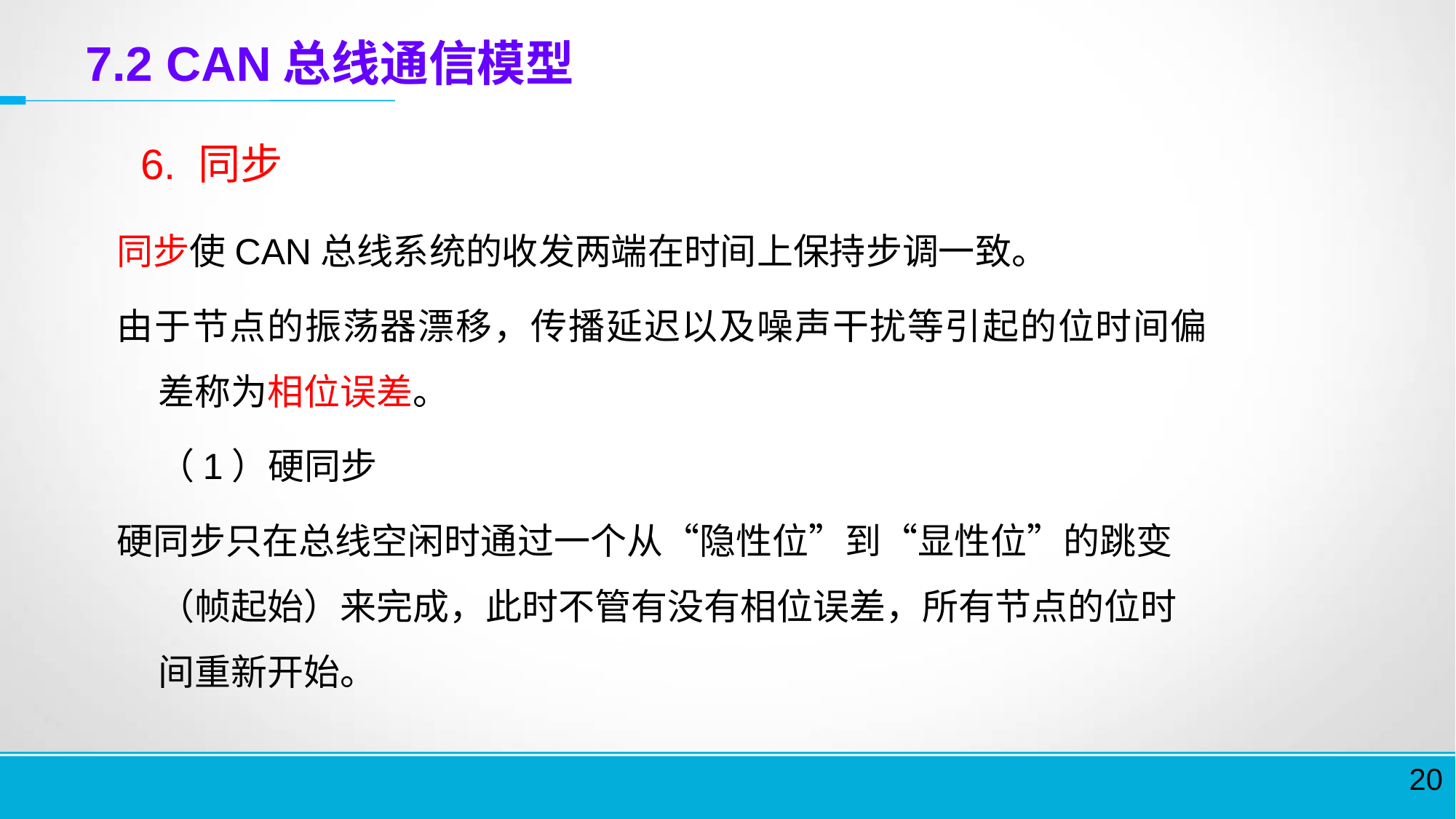

7.2 CAN总线通信模型
	6. 同步
同步使CAN总线系统的收发两端在时间上保持步调一致。
由于节点的振荡器漂移，传播延迟以及噪声干扰等引起的位时间偏差称为相位误差。
	（1）硬同步
硬同步只在总线空闲时通过一个从“隐性位”到“显性位”的跳变（帧起始）来完成，此时不管有没有相位误差，所有节点的位时间重新开始。
20